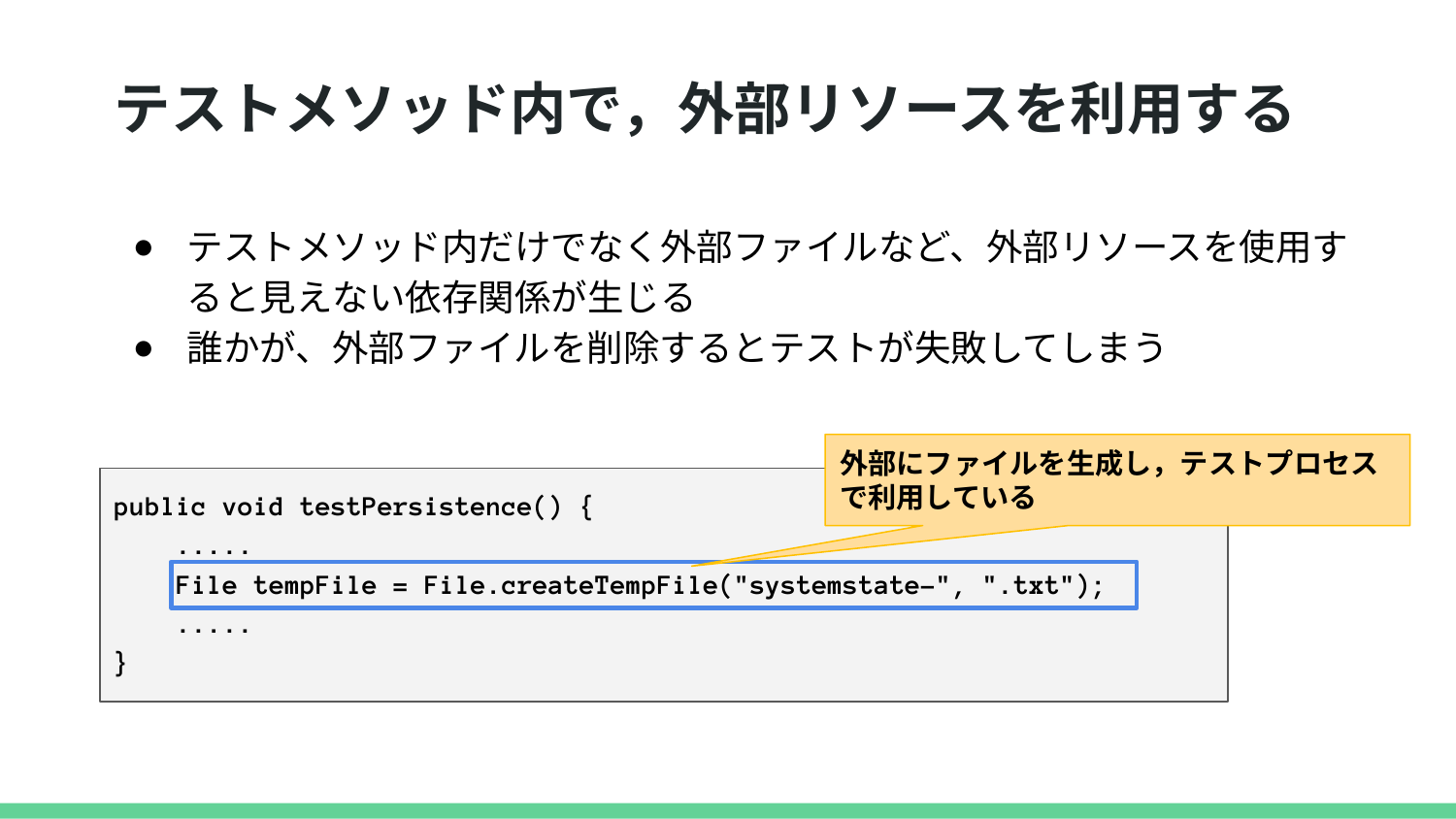

# テストメソッド内で，外部リソースを利用する
テストメソッド内だけでなく外部ファイルなど、外部リソースを使用すると見えない依存関係が生じる
誰かが、外部ファイルを削除するとテストが失敗してしまう

外部にファイルを生成し，テストプロセスで利用している
public void testPersistence() {
    .....
    File tempFile = File.createTempFile("systemstate-", ".txt");
    .....
}